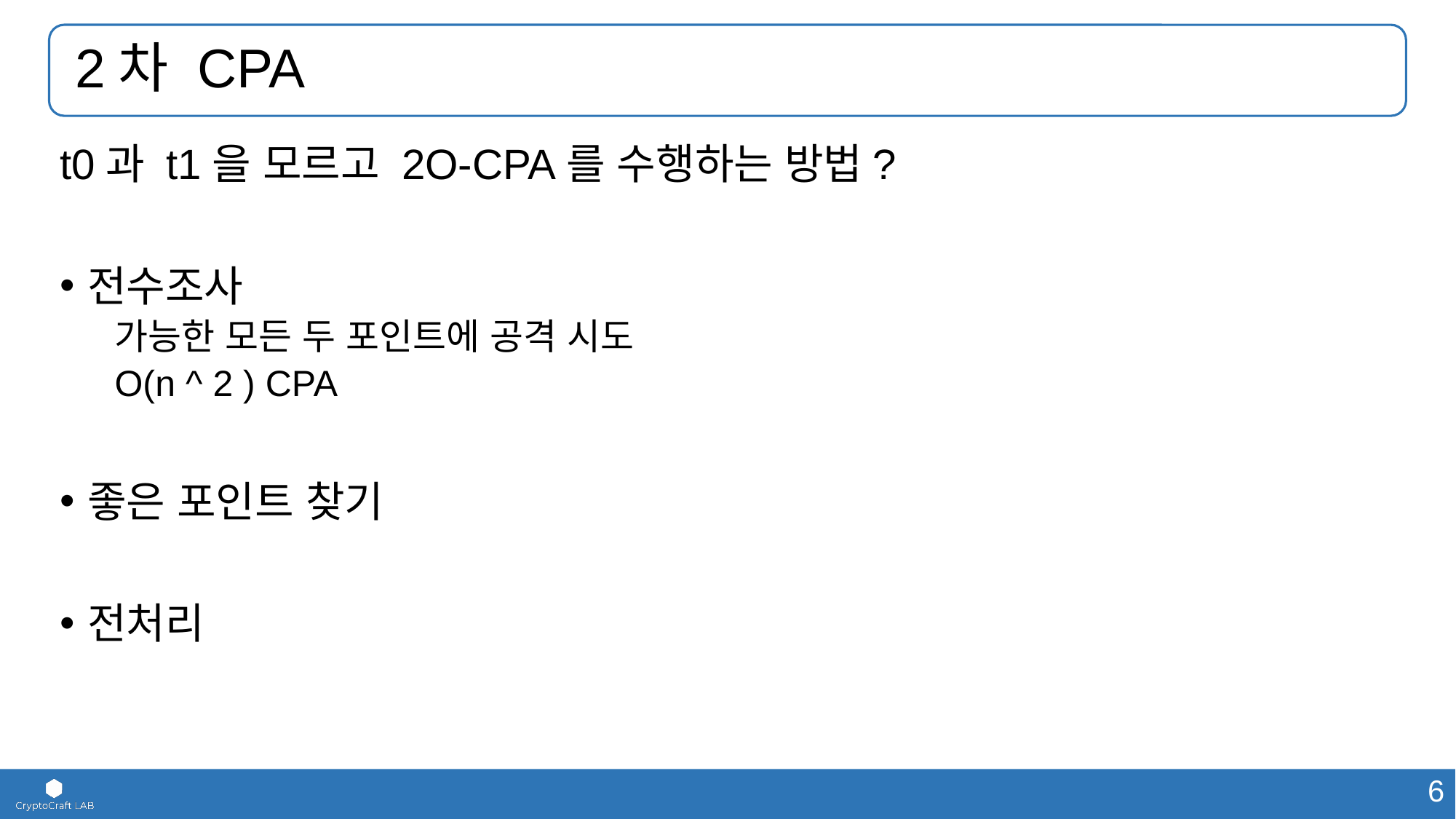

# 2차 CPA
t0과 t1을 모르고 2O-CPA를 수행하는 방법?

전수조사
가능한 모든 두 포인트에 공격 시도
O(n ^ 2 ) CPA

좋은 포인트 찾기

전처리